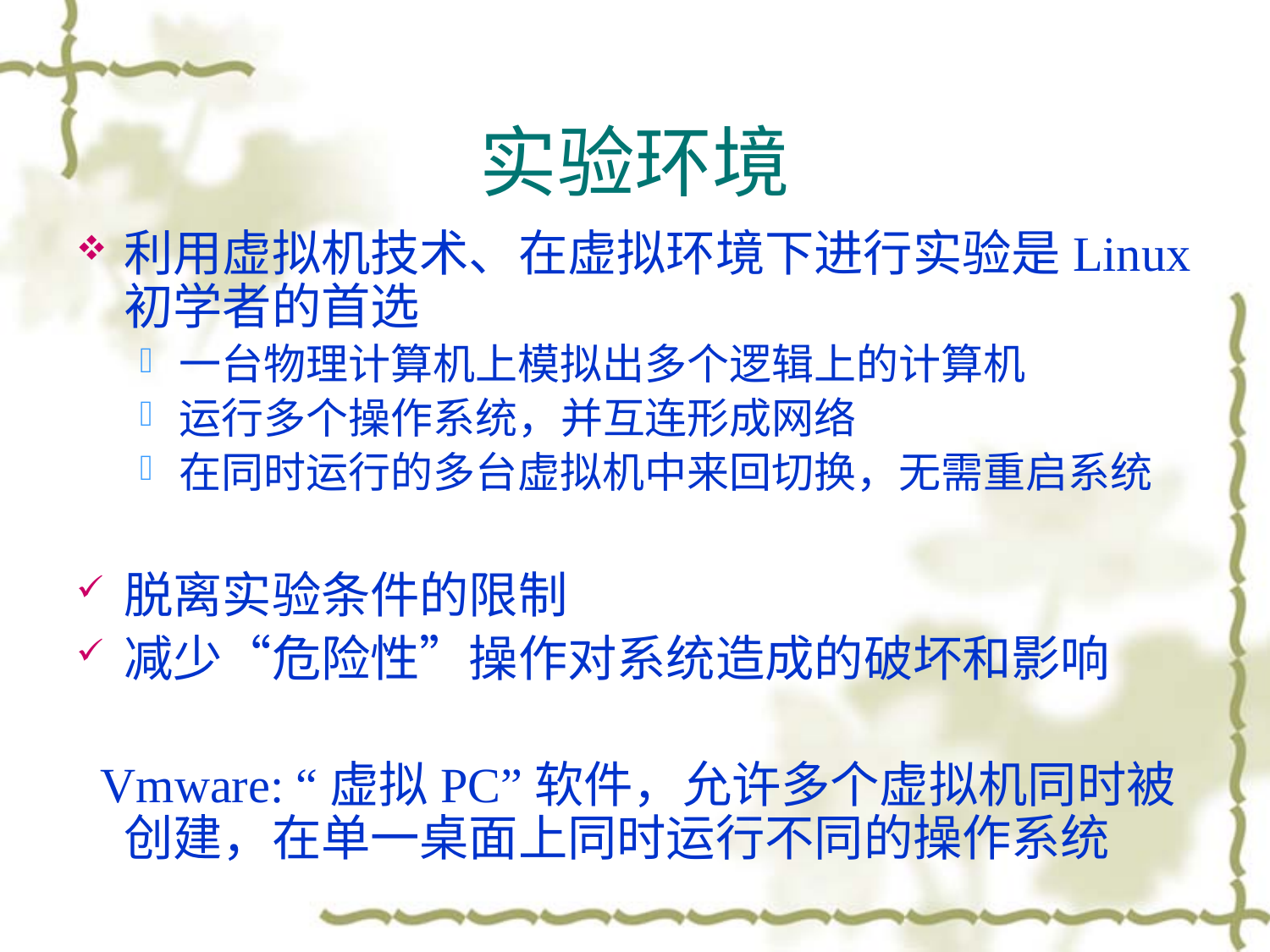

# 实验环境
利用虚拟机技术、在虚拟环境下进行实验是Linux初学者的首选
一台物理计算机上模拟出多个逻辑上的计算机
运行多个操作系统，并互连形成网络
在同时运行的多台虚拟机中来回切换，无需重启系统

脱离实验条件的限制
减少“危险性”操作对系统造成的破坏和影响

  Vmware: “虚拟PC”软件，允许多个虚拟机同时被创建，在单一桌面上同时运行不同的操作系统